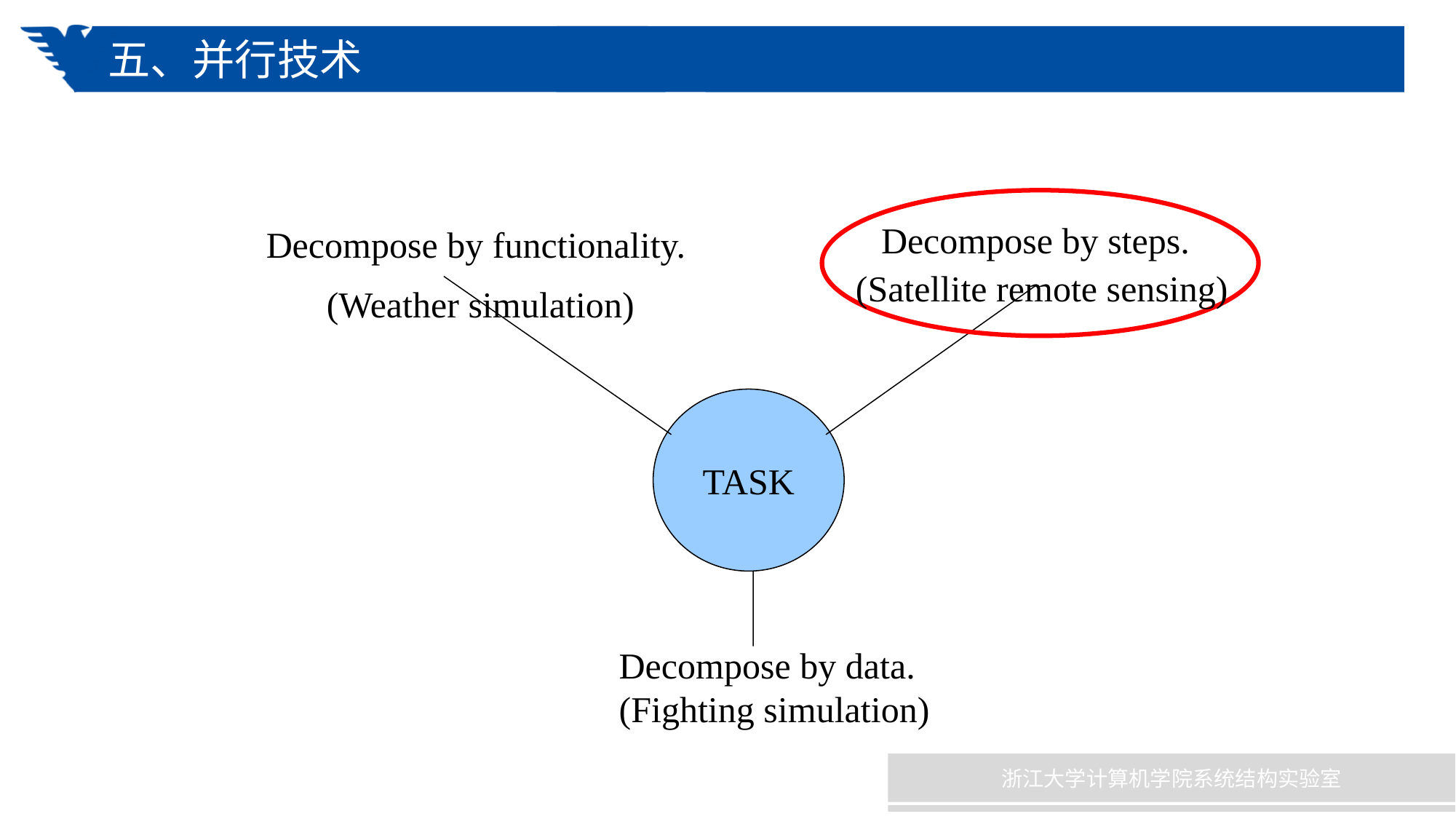

# 五、并行技术

Decompose by steps.
Decompose by functionality.
(Satellite remote sensing)
(Weather simulation)

TASK

Decompose by data.
(Fighting simulation)